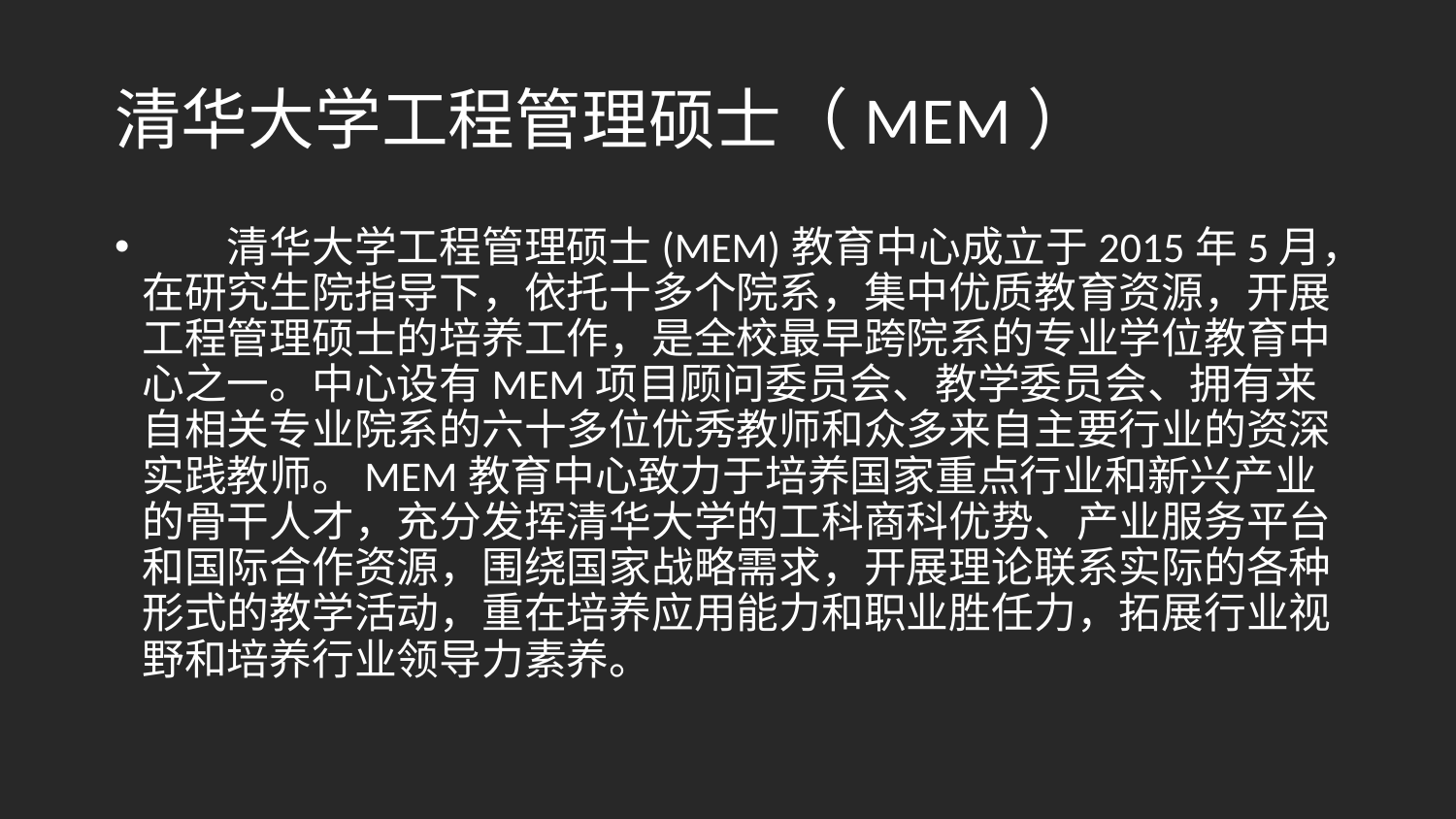

# 清华大学工程管理硕士（MEM）
　　清华大学工程管理硕士(MEM)教育中心成立于2015年5月，在研究生院指导下，依托十多个院系，集中优质教育资源，开展工程管理硕士的培养工作，是全校最早跨院系的专业学位教育中心之一。中心设有MEM项目顾问委员会、教学委员会、拥有来自相关专业院系的六十多位优秀教师和众多来自主要行业的资深实践教师。MEM教育中心致力于培养国家重点行业和新兴产业的骨干人才，充分发挥清华大学的工科商科优势、产业服务平台和国际合作资源，围绕国家战略需求，开展理论联系实际的各种形式的教学活动，重在培养应用能力和职业胜任力，拓展行业视野和培养行业领导力素养。